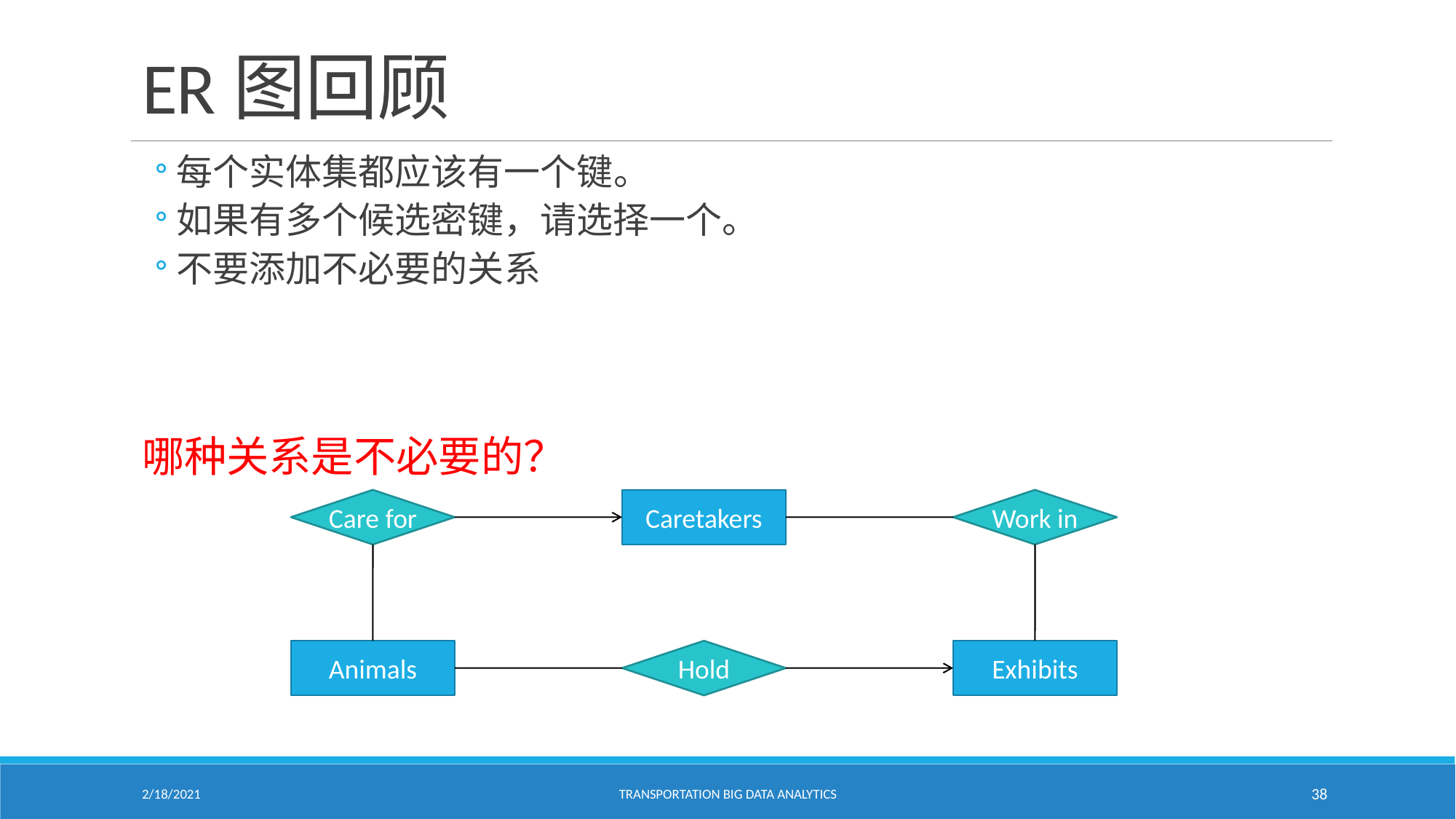

# ER图回顾
每个实体集都应该有一个键。
如果有多个候选密键，请选择一个。
不要添加不必要的关系

哪种关系是不必要的？
Care for
Caretakers
Work in
Animals
Hold
Exhibits
2/18/2021
Transportation Big Data Analytics
38